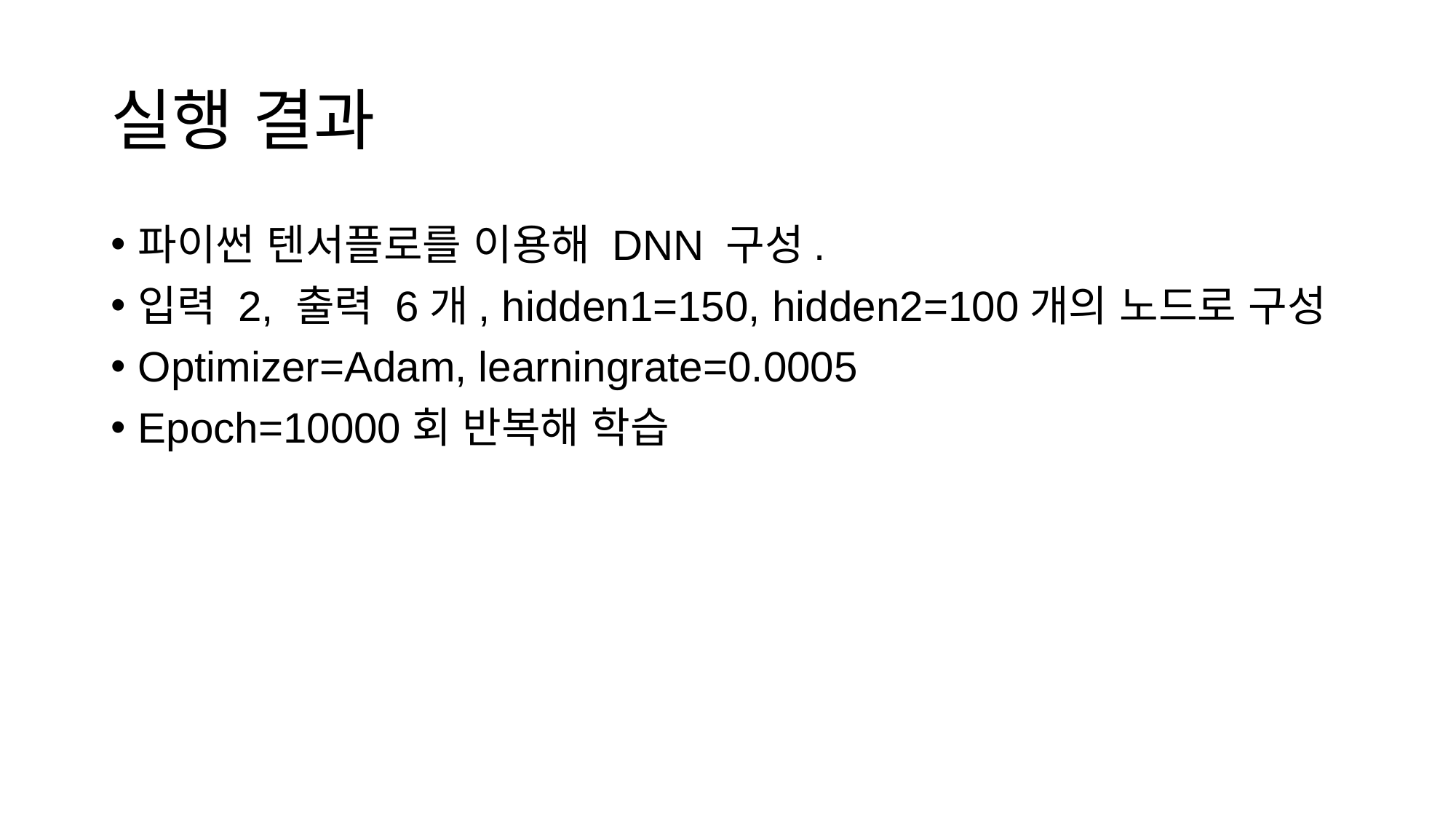

# 실행 결과
파이썬 텐서플로를 이용해 DNN 구성.
입력 2, 출력 6개, hidden1=150, hidden2=100개의 노드로 구성
Optimizer=Adam, learningrate=0.0005
Epoch=10000회 반복해 학습